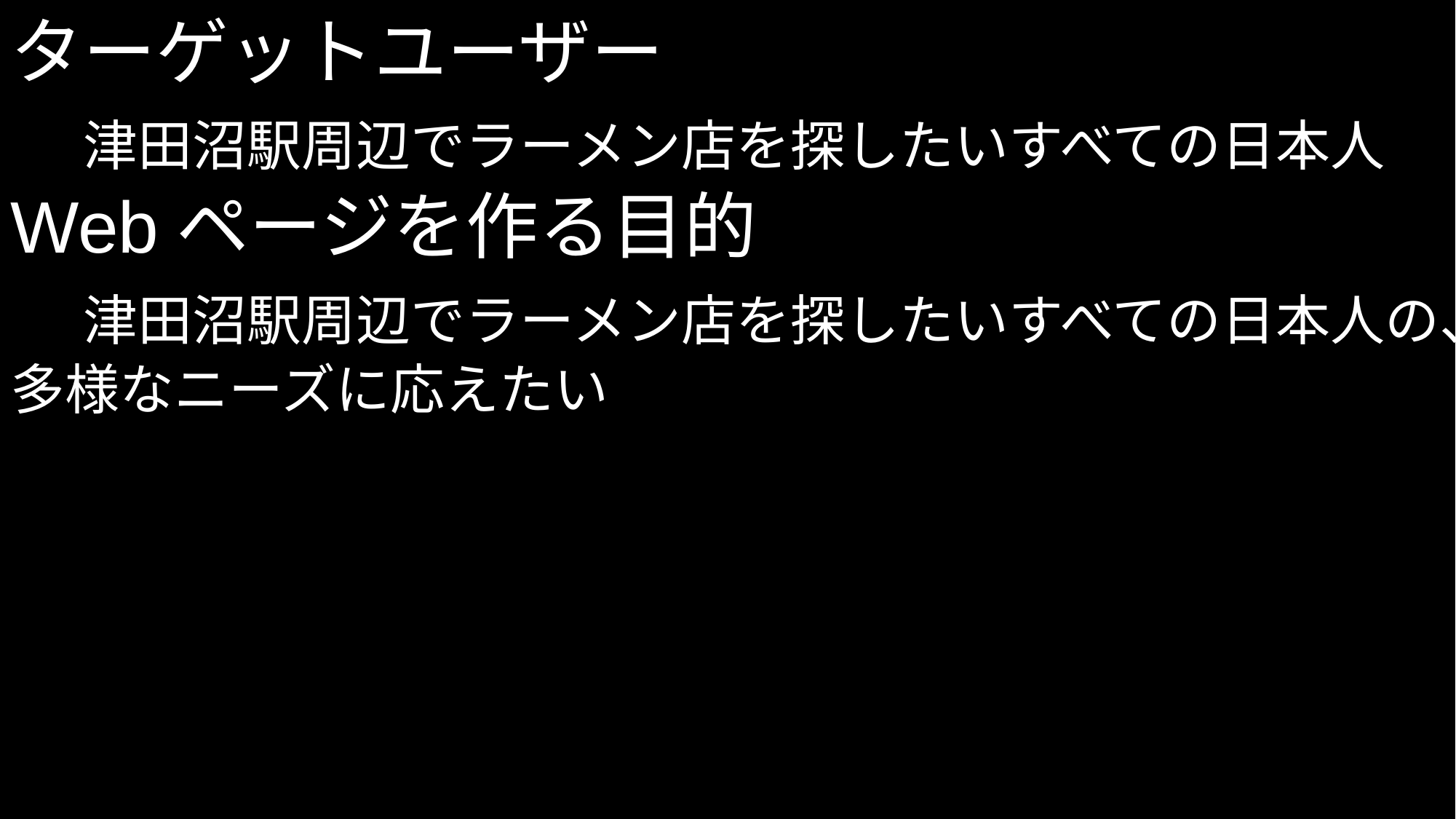

ターゲットユーザー
　津田沼駅周辺でラーメン店を探したいすべての日本人
Webページを作る目的
　津田沼駅周辺でラーメン店を探したいすべての日本人の、多様なニーズに応えたい